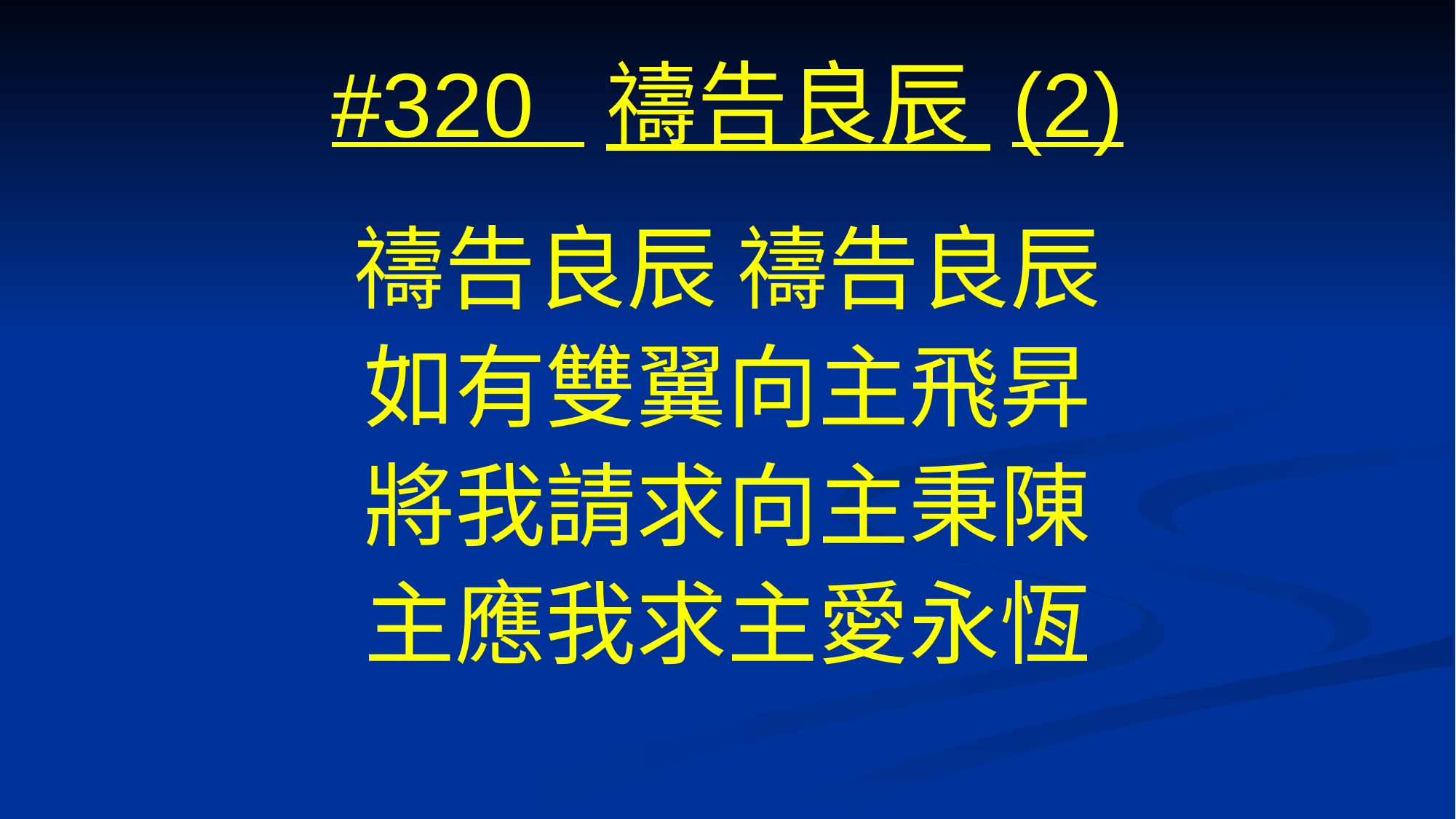

# #320  禱告良辰 (2)
禱告良辰 禱告良辰
如有雙翼向主飛昇
將我請求向主秉陳
主應我求主愛永恆